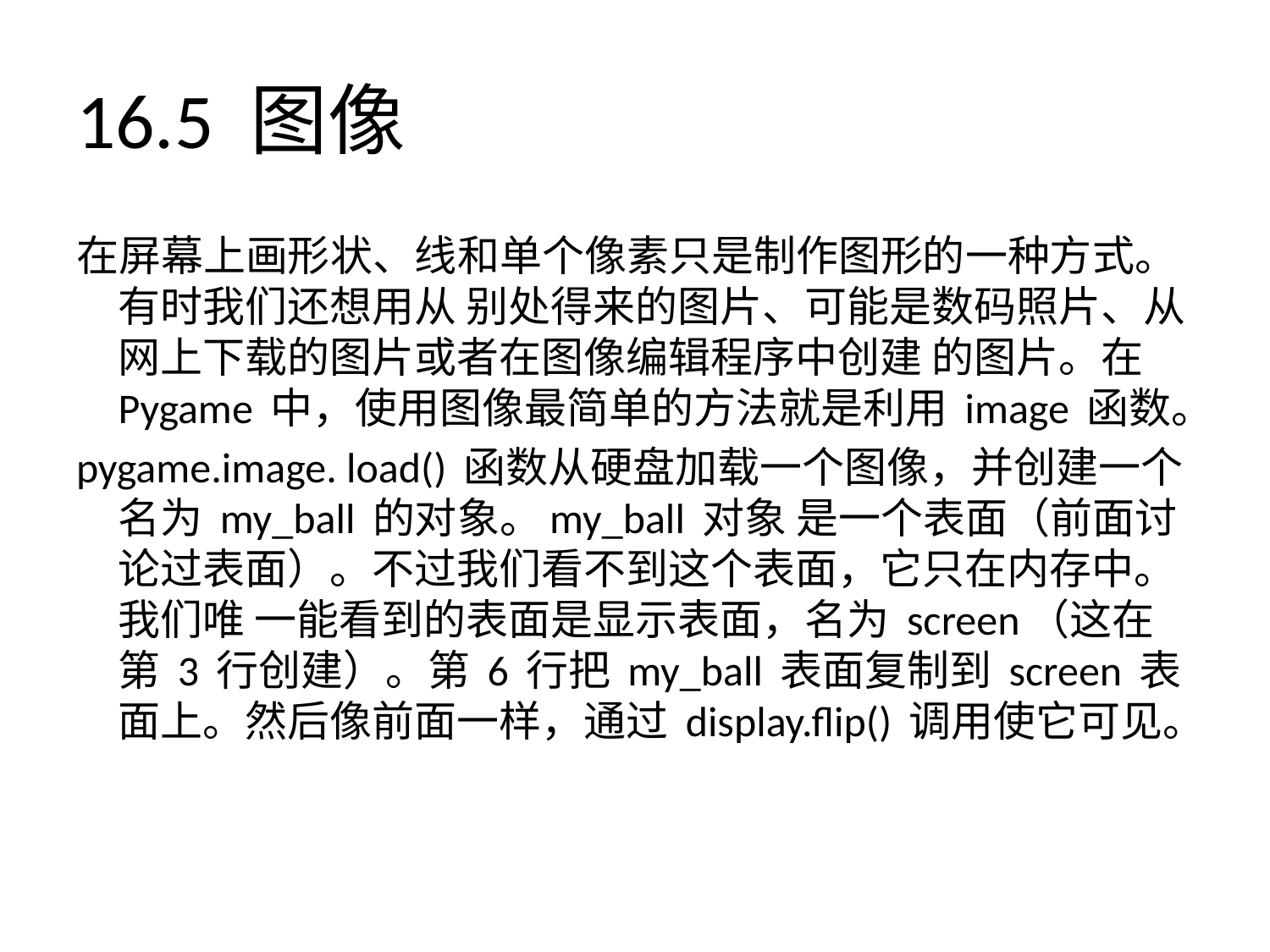

# 16.5 图像
在屏幕上画形状、线和单个像素只是制作图形的一种方式。有时我们还想用从 别处得来的图片、可能是数码照片、从网上下载的图片或者在图像编辑程序中创建 的图片。在 Pygame 中，使用图像最简单的方法就是利用 image 函数。
pygame.image. load() 函数从硬盘加载一个图像，并创建一个名为 my_ball 的对象。my_ball 对象 是一个表面（前面讨论过表面）。不过我们看不到这个表面，它只在内存中。我们唯 一能看到的表面是显示表面，名为 screen（这在第 3 行创建）。第 6 行把 my_ball 表面复制到 screen 表面上。然后像前面一样，通过 display.flip() 调用使它可见。